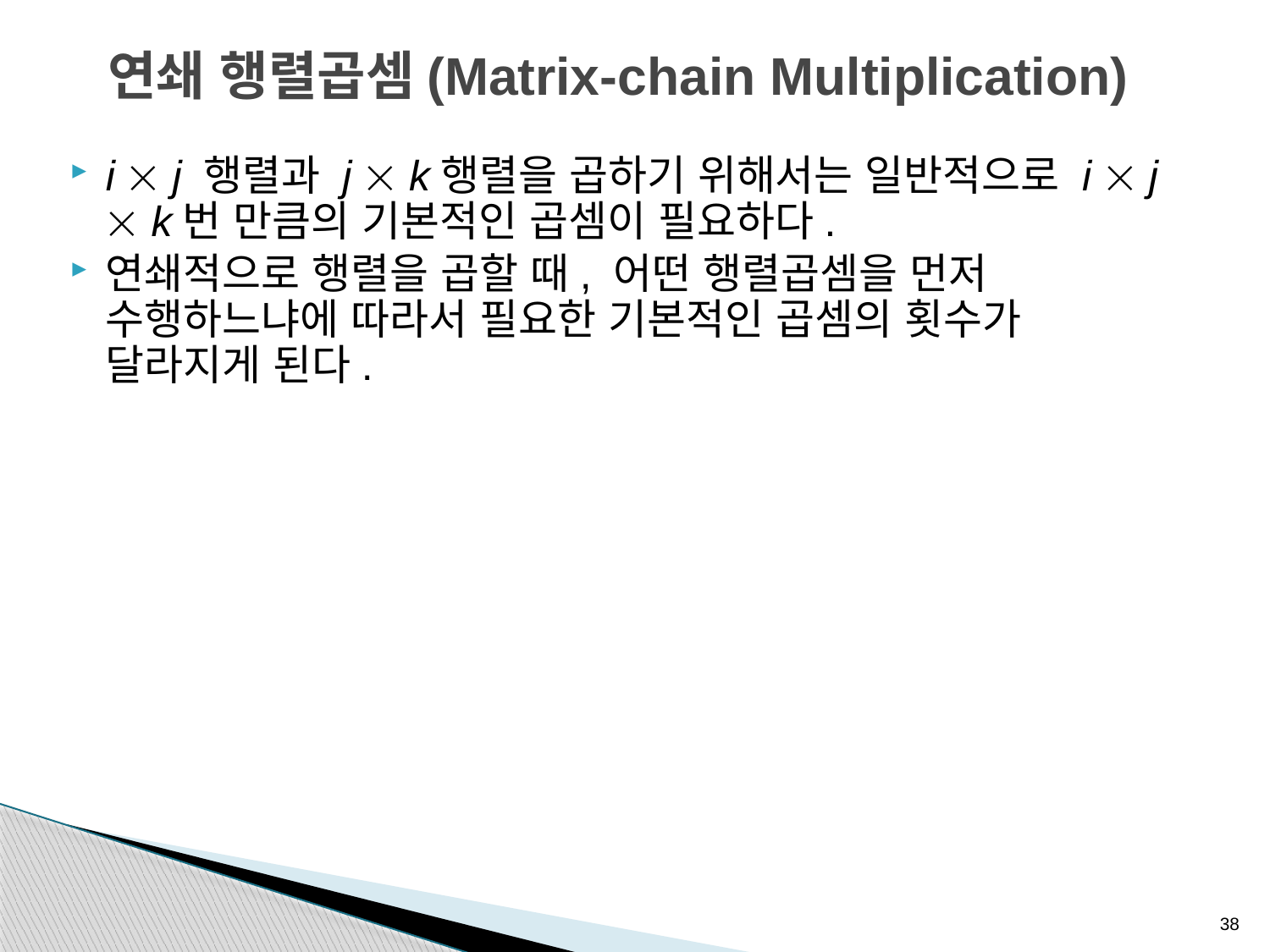

# 연쇄 행렬곱셈(Matrix-chain Multiplication)
i × j 행렬과 j × k행렬을 곱하기 위해서는 일반적으로 i × j × k번 만큼의 기본적인 곱셈이 필요하다.
연쇄적으로 행렬을 곱할 때, 어떤 행렬곱셈을 먼저 수행하느냐에 따라서 필요한 기본적인 곱셈의 횟수가 달라지게 된다.
38